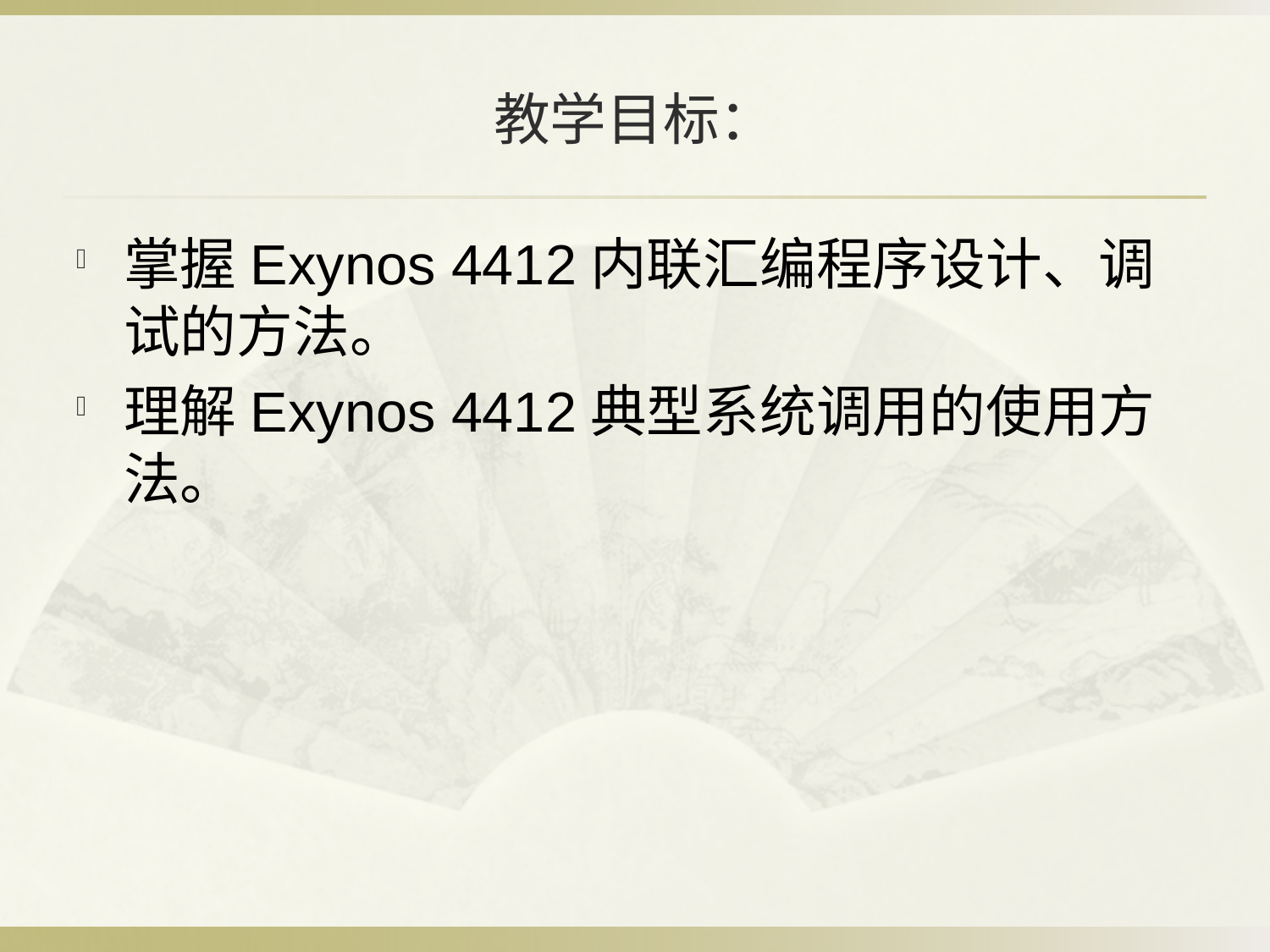

# 教学目标：
掌握Exynos 4412内联汇编程序设计、调试的方法。
理解Exynos 4412典型系统调用的使用方法。